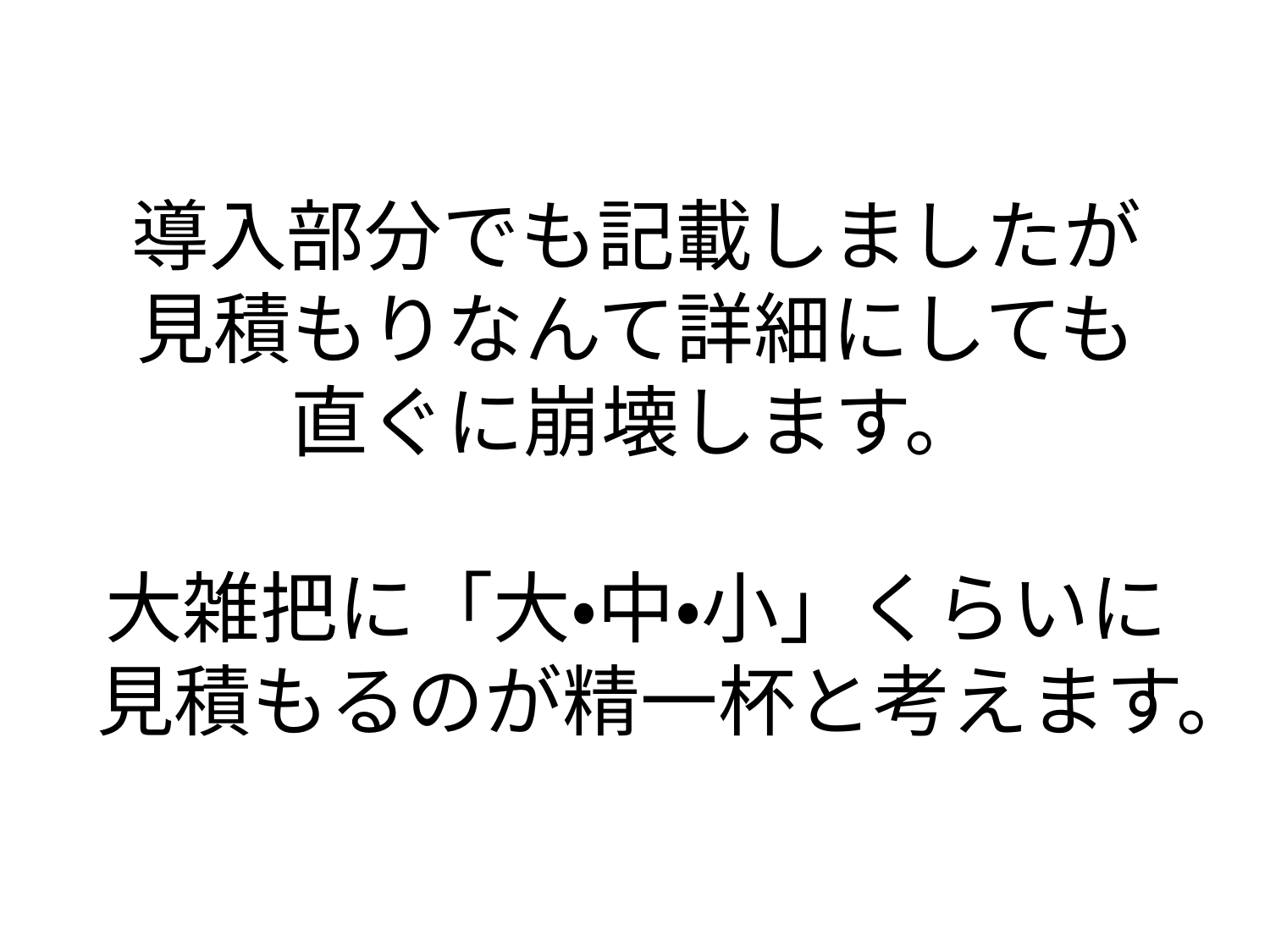

# 導入部分でも記載しましたが 見積もりなんて詳細にしても 直ぐに崩壊します。 大雑把に「大・中・小」くらいに 見積もるのが精一杯と考えます。